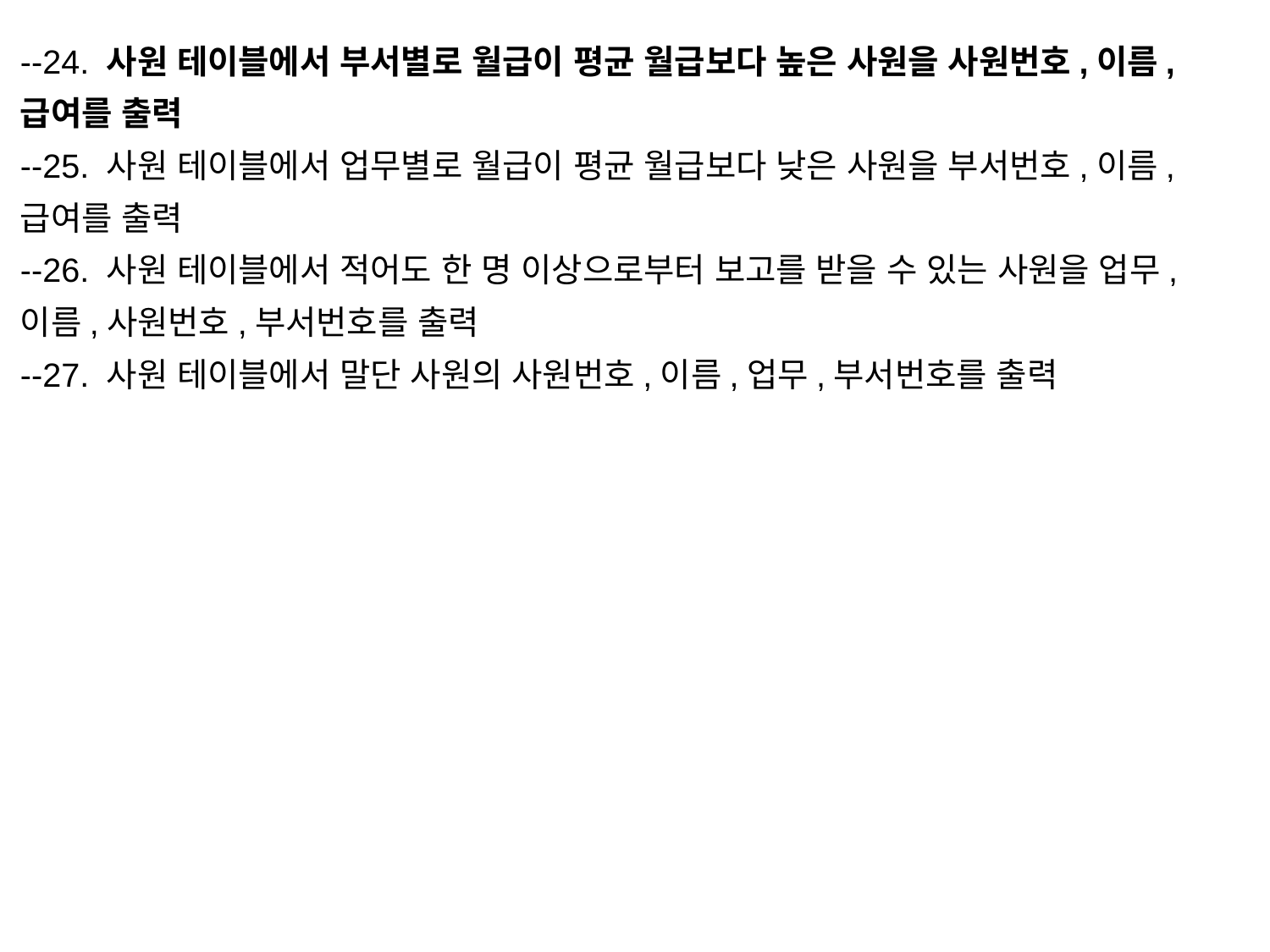

--24. 사원 테이블에서 부서별로 월급이 평균 월급보다 높은 사원을 사원번호,이름,급여를 출력
--25. 사원 테이블에서 업무별로 월급이 평균 월급보다 낮은 사원을 부서번호,이름,급여를 출력
--26. 사원 테이블에서 적어도 한 명 이상으로부터 보고를 받을 수 있는 사원을 업무,이름,사원번호,부서번호를 출력
--27. 사원 테이블에서 말단 사원의 사원번호,이름,업무,부서번호를 출력